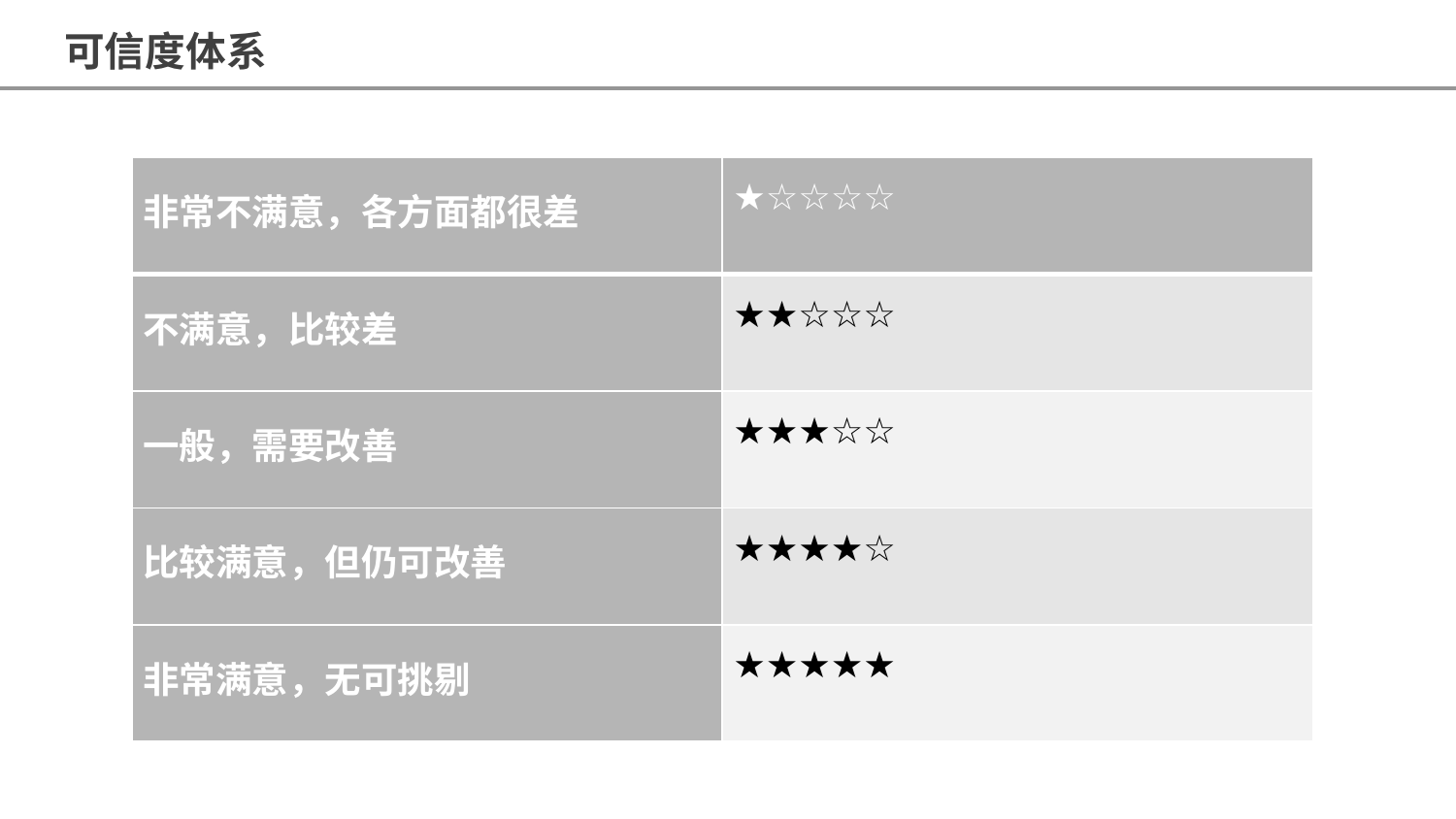

可信度体系
| 非常不满意，各方面都很差 | ★☆☆☆☆ |
| --- | --- |
| 不满意，比较差 | ★★☆☆☆ |
| 一般，需要改善 | ★★★☆☆ |
| 比较满意，但仍可改善 | ★★★★☆ |
| 非常满意，无可挑剔 | ★★★★★ |